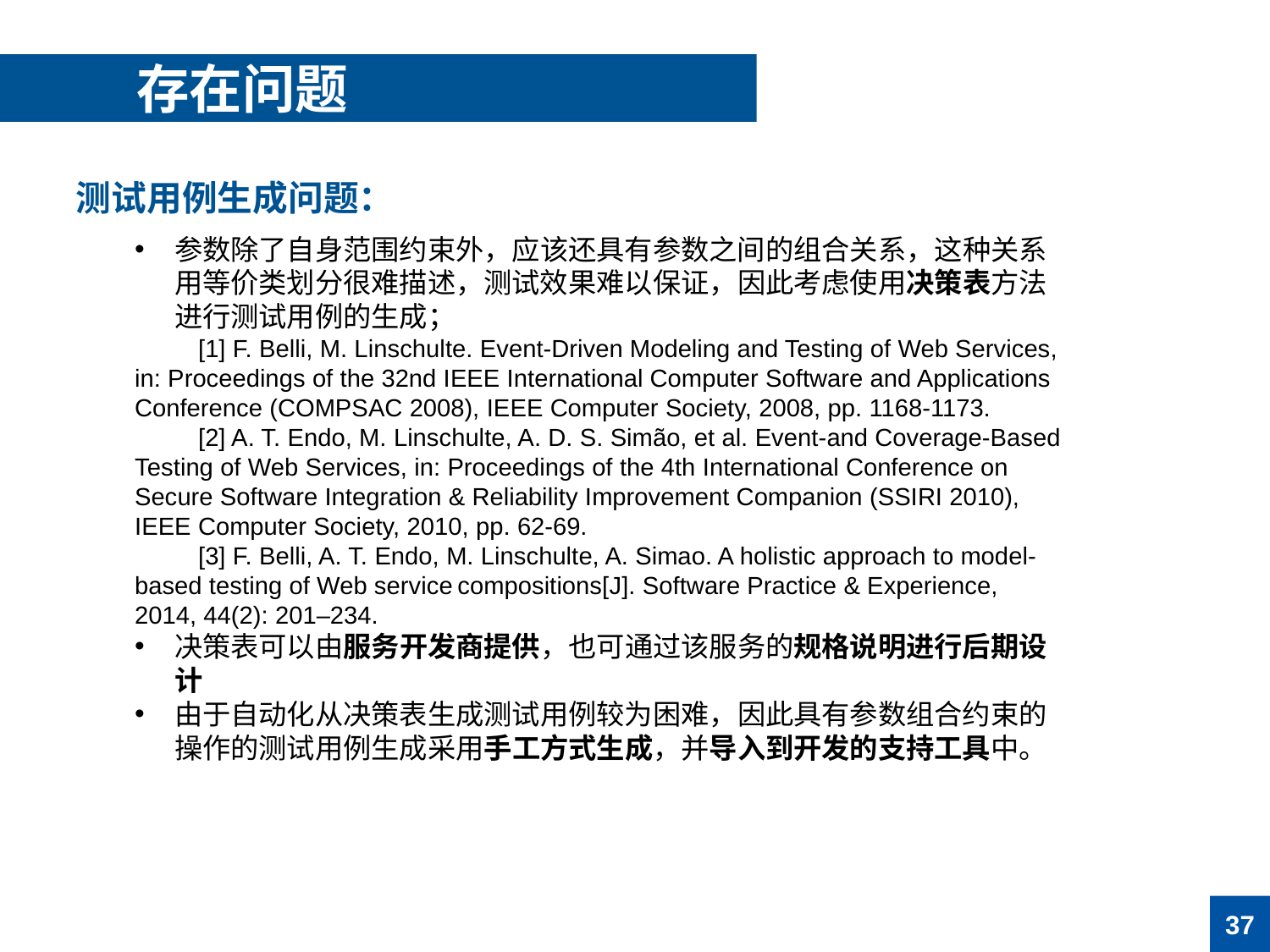

存在问题
测试用例生成问题：
参数除了自身范围约束外，应该还具有参数之间的组合关系，这种关系用等价类划分很难描述，测试效果难以保证，因此考虑使用决策表方法进行测试用例的生成；
[1] F. Belli, M. Linschulte. Event-Driven Modeling and Testing of Web Services, in: Proceedings of the 32nd IEEE International Computer Software and Applications Conference (COMPSAC 2008), IEEE Computer Society, 2008, pp. 1168-1173.
[2] A. T. Endo, M. Linschulte, A. D. S. Simão, et al. Event-and Coverage-Based Testing of Web Services, in: Proceedings of the 4th International Conference on Secure Software Integration & Reliability Improvement Companion (SSIRI 2010), IEEE Computer Society, 2010, pp. 62-69.
[3] F. Belli, A. T. Endo, M. Linschulte, A. Simao. A holistic approach to model-based testing of Web service compositions[J]. Software Practice & Experience, 2014, 44(2): 201–234.
决策表可以由服务开发商提供，也可通过该服务的规格说明进行后期设计
由于自动化从决策表生成测试用例较为困难，因此具有参数组合约束的操作的测试用例生成采用手工方式生成，并导入到开发的支持工具中。
37